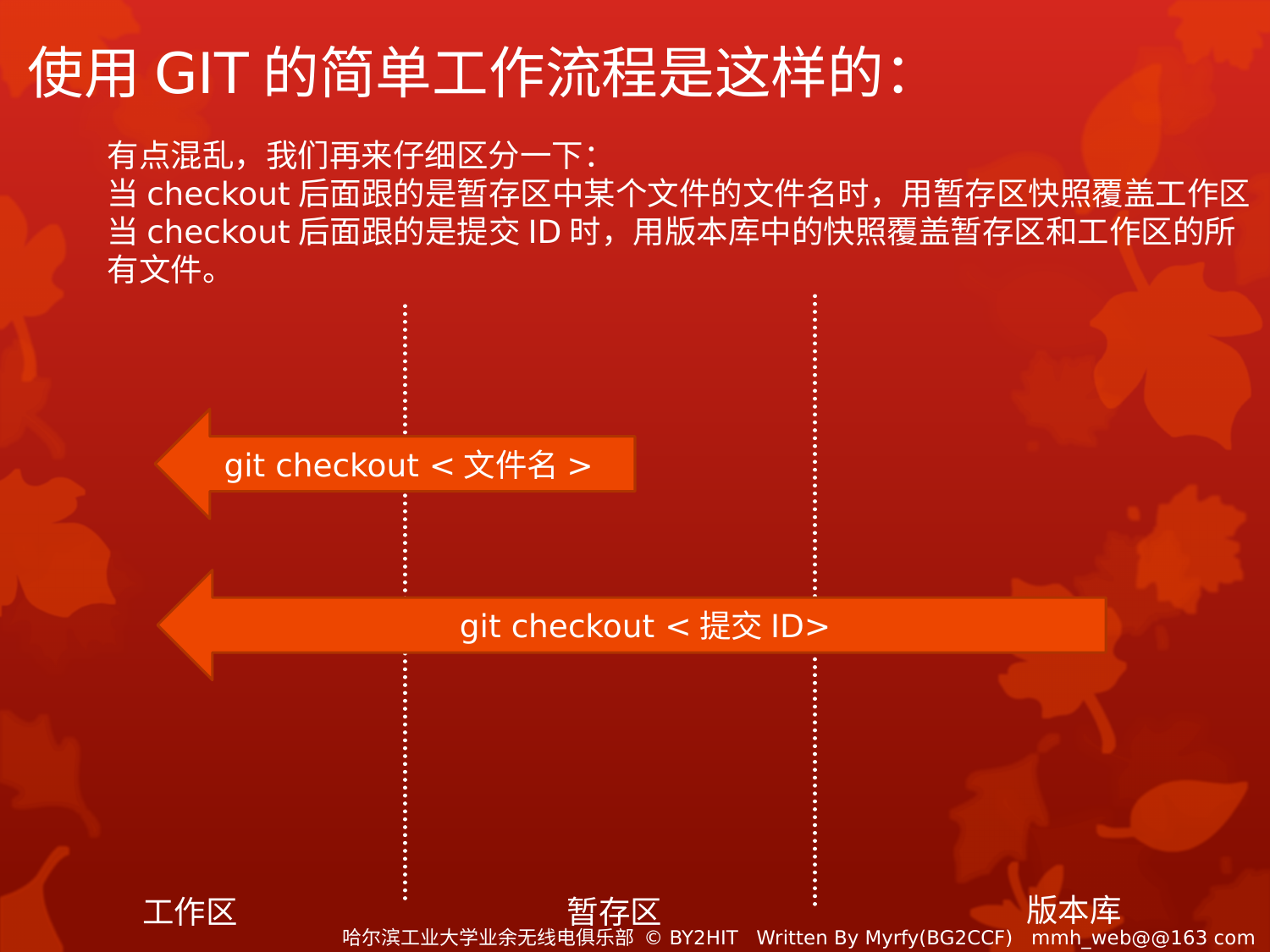

# 使用GIT的简单工作流程是这样的：
有点混乱，我们再来仔细区分一下：
当checkout后面跟的是暂存区中某个文件的文件名时，用暂存区快照覆盖工作区
当checkout后面跟的是提交ID时，用版本库中的快照覆盖暂存区和工作区的所有文件。
git checkout <文件名>
git checkout <提交ID>
版本库
工作区
暂存区